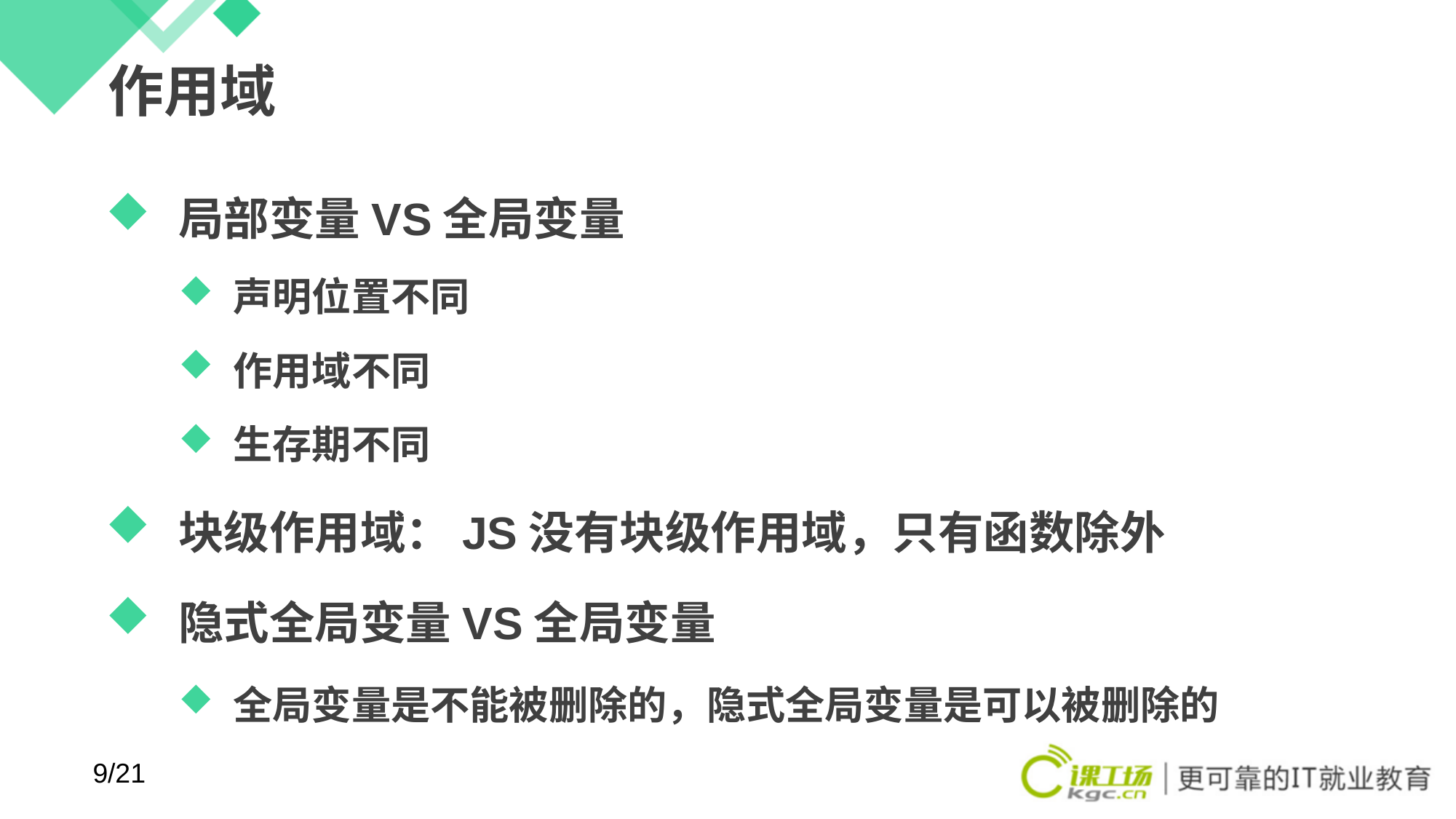

# 作用域
局部变量VS全局变量
声明位置不同
作用域不同
生存期不同
块级作用域：JS没有块级作用域，只有函数除外
隐式全局变量VS全局变量
全局变量是不能被删除的，隐式全局变量是可以被删除的